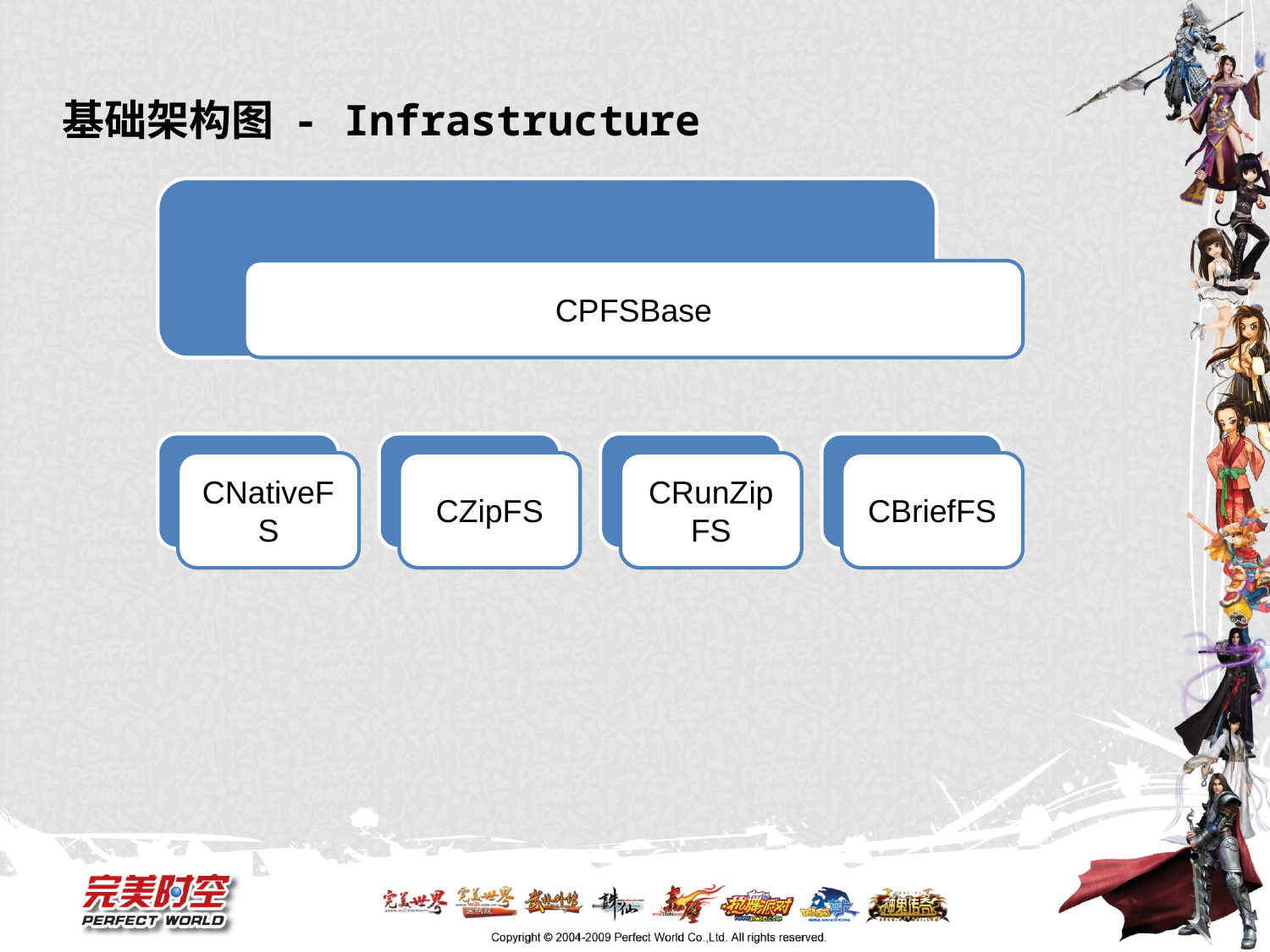

# 基础架构图 - Infrastructure
CPFSBase
CNativeFS
CZipFS
CRunZipFS
CBriefFS